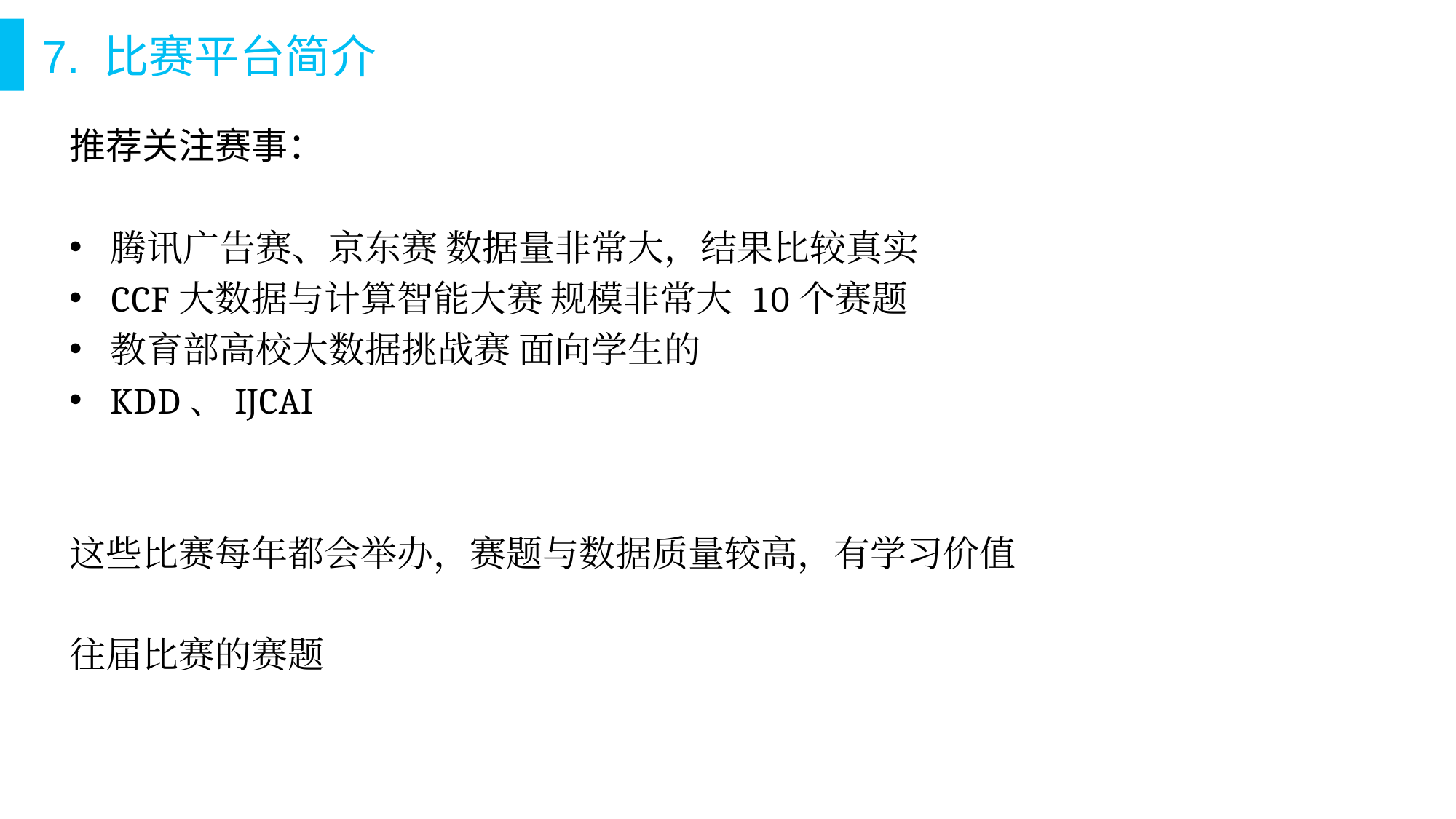

# 7. 比赛平台简介
推荐关注赛事：

腾讯广告赛、京东赛 数据量非常大，结果比较真实
CCF大数据与计算智能大赛 规模非常大 10个赛题
教育部高校大数据挑战赛 面向学生的
KDD、IJCAI

这些比赛每年都会举办，赛题与数据质量较高，有学习价值

往届比赛的赛题